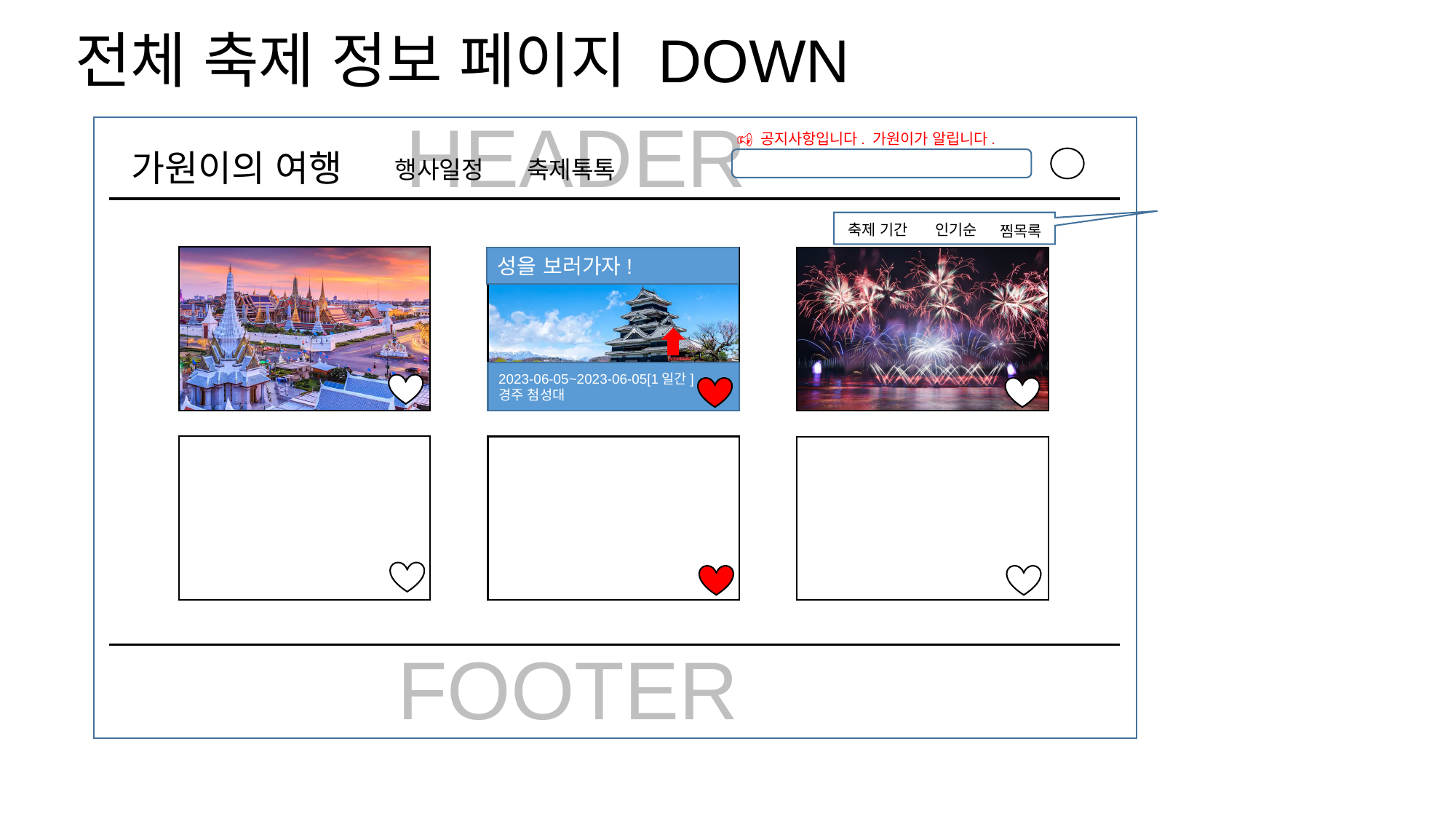

전체 축제 정보 페이지 DOWN
HEADER

📢 공지사항입니다. 가원이가 알립니다.
가원이의 여행

행사일정
축제톡톡

축제 기간
인기순
찜목록

성을 보러가자!

2023-06-05~2023-06-05[1일간]
경주 첨성대

FOOTER